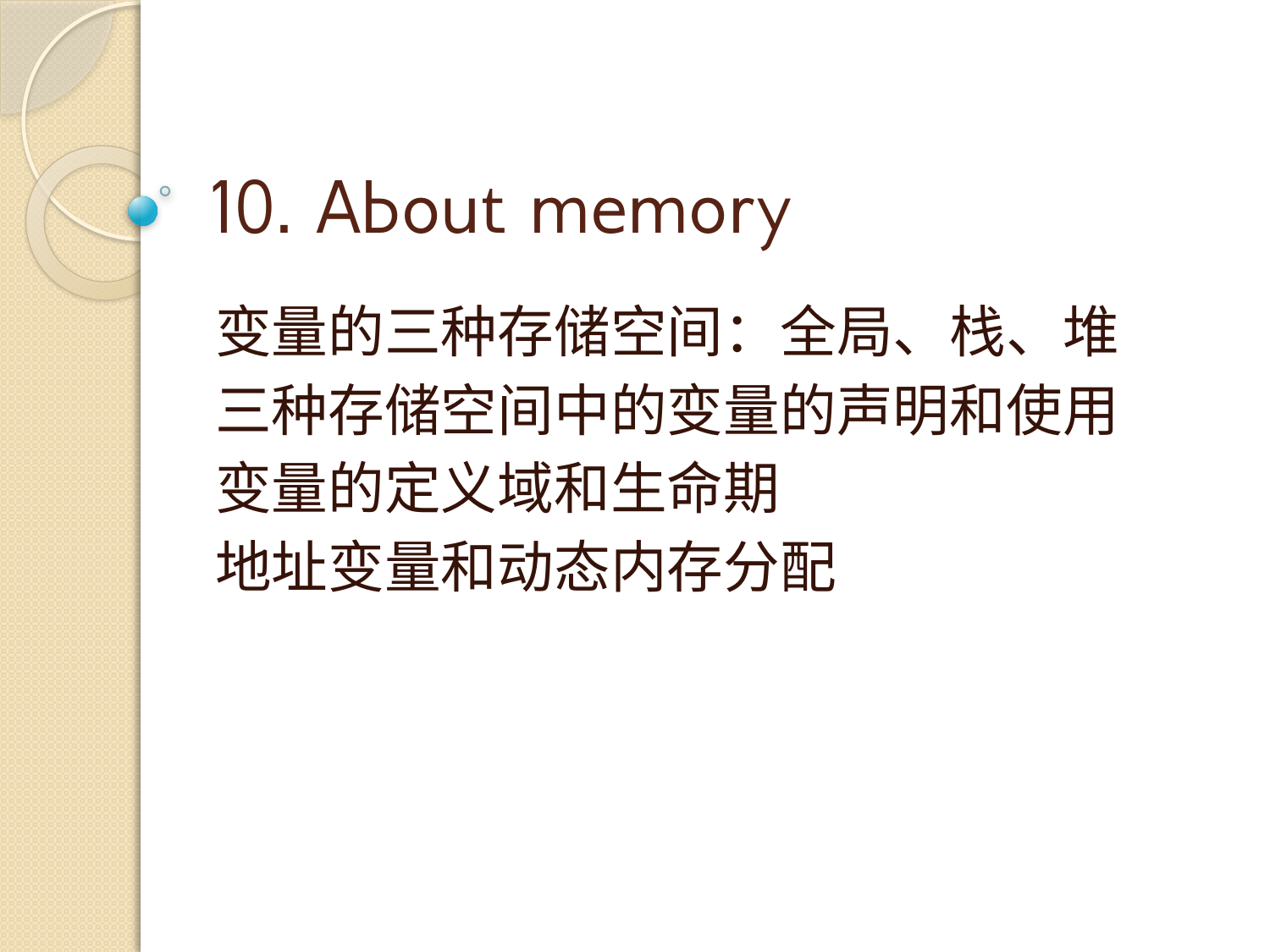

# 10. About memory
变量的三种存储空间：全局、栈、堆
三种存储空间中的变量的声明和使用
变量的定义域和生命期
地址变量和动态内存分配